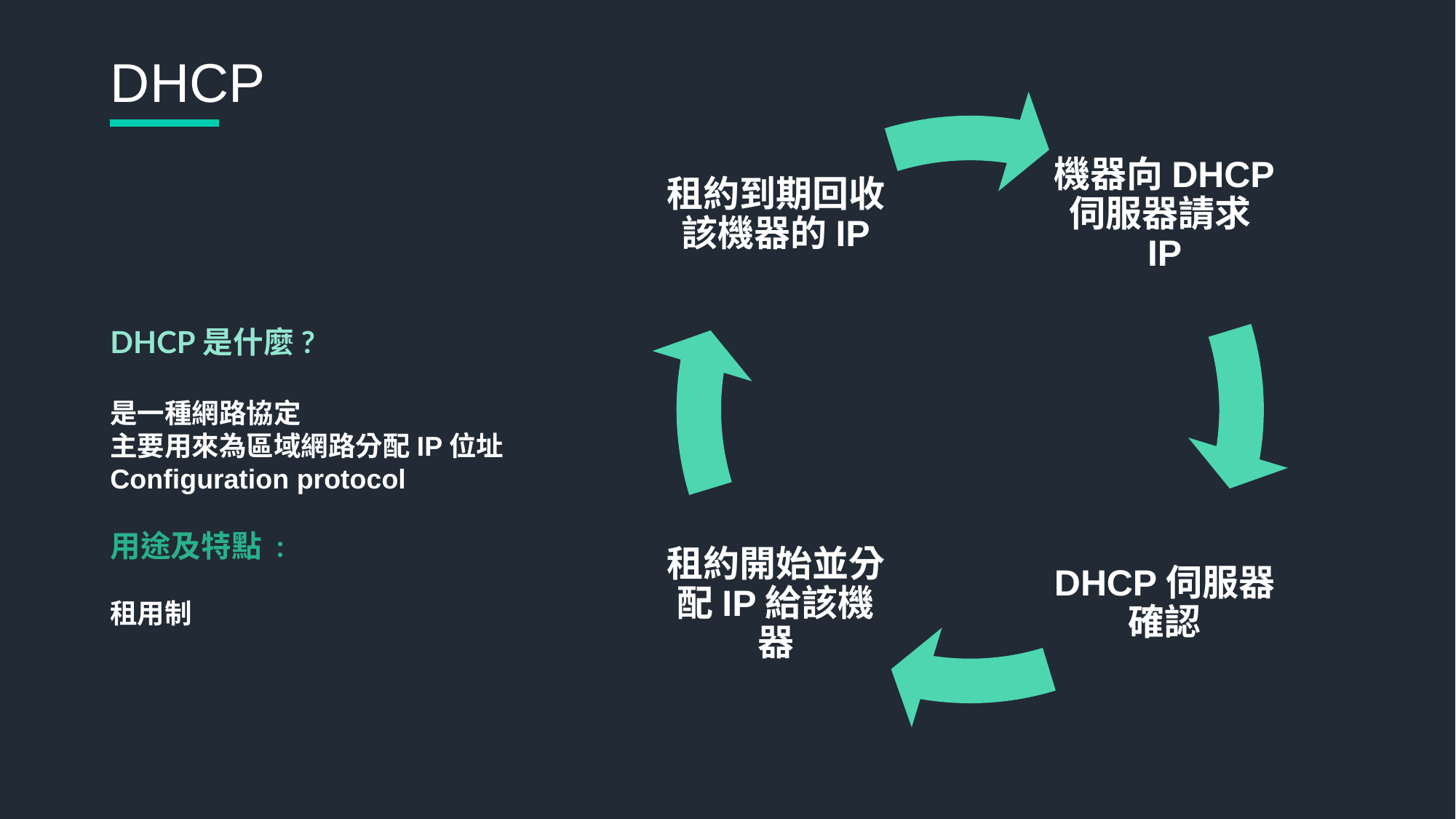

DHCP
機器向DHCP伺服器請求IP
DHCP伺服器確認
租約開始並分配IP給該機器
租約到期回收該機器的IP
DHCP是什麼?

是一種網路協定
主要用來為區域網路分配IP位址
Configuration protocol

用途及特點 :

租用制